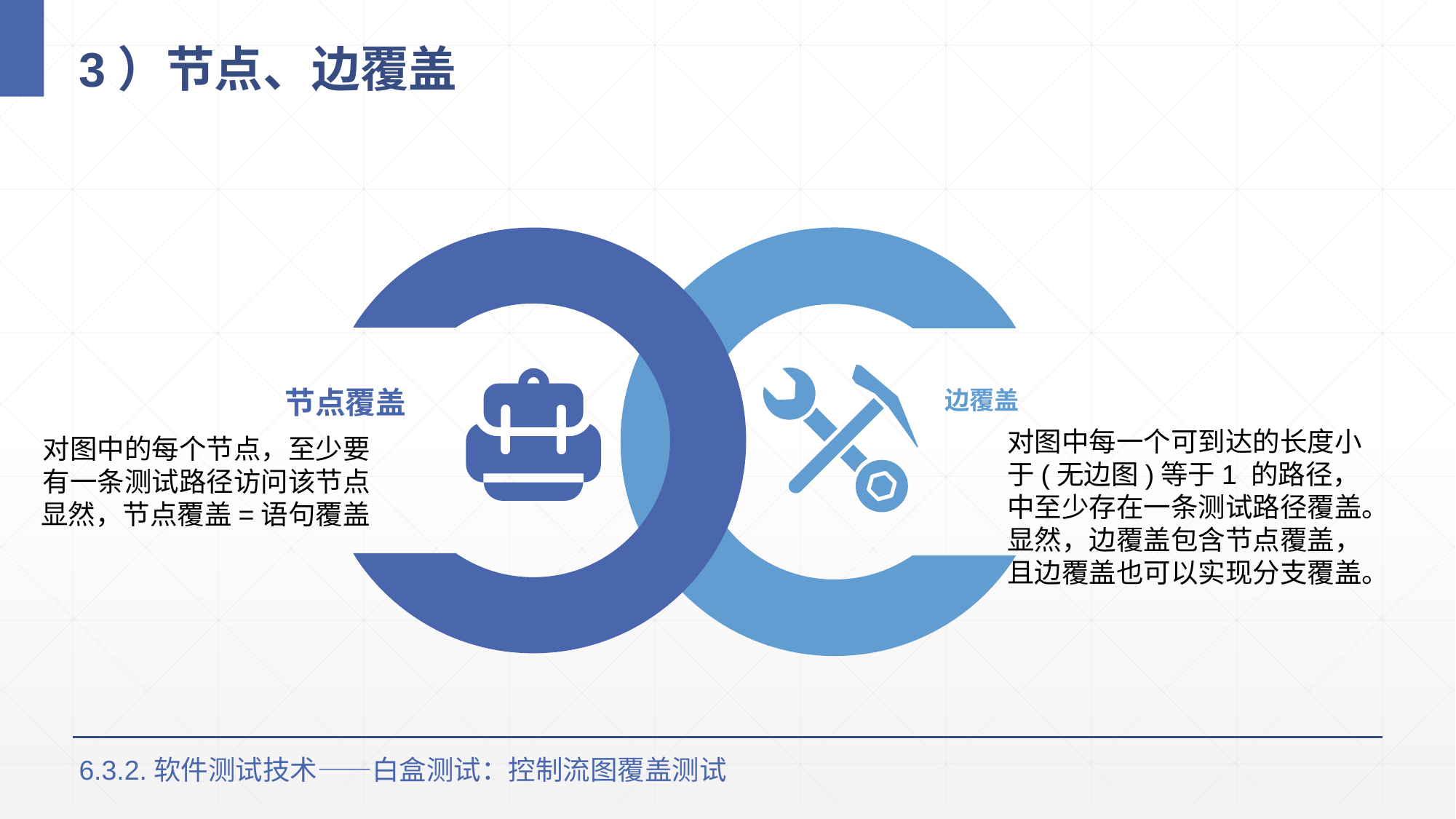

# 3）节点、边覆盖

节点覆盖
对图中的每个节点，至少要有一条测试路径访问该节点
显然，节点覆盖=语句覆盖

边覆盖
对图中每一个可到达的长度小于(无边图)等于1 的路径，中至少存在一条测试路径覆盖。
显然，边覆盖包含节点覆盖，且边覆盖也可以实现分支覆盖。
6.3.2.软件测试技术——白盒测试：控制流图覆盖测试